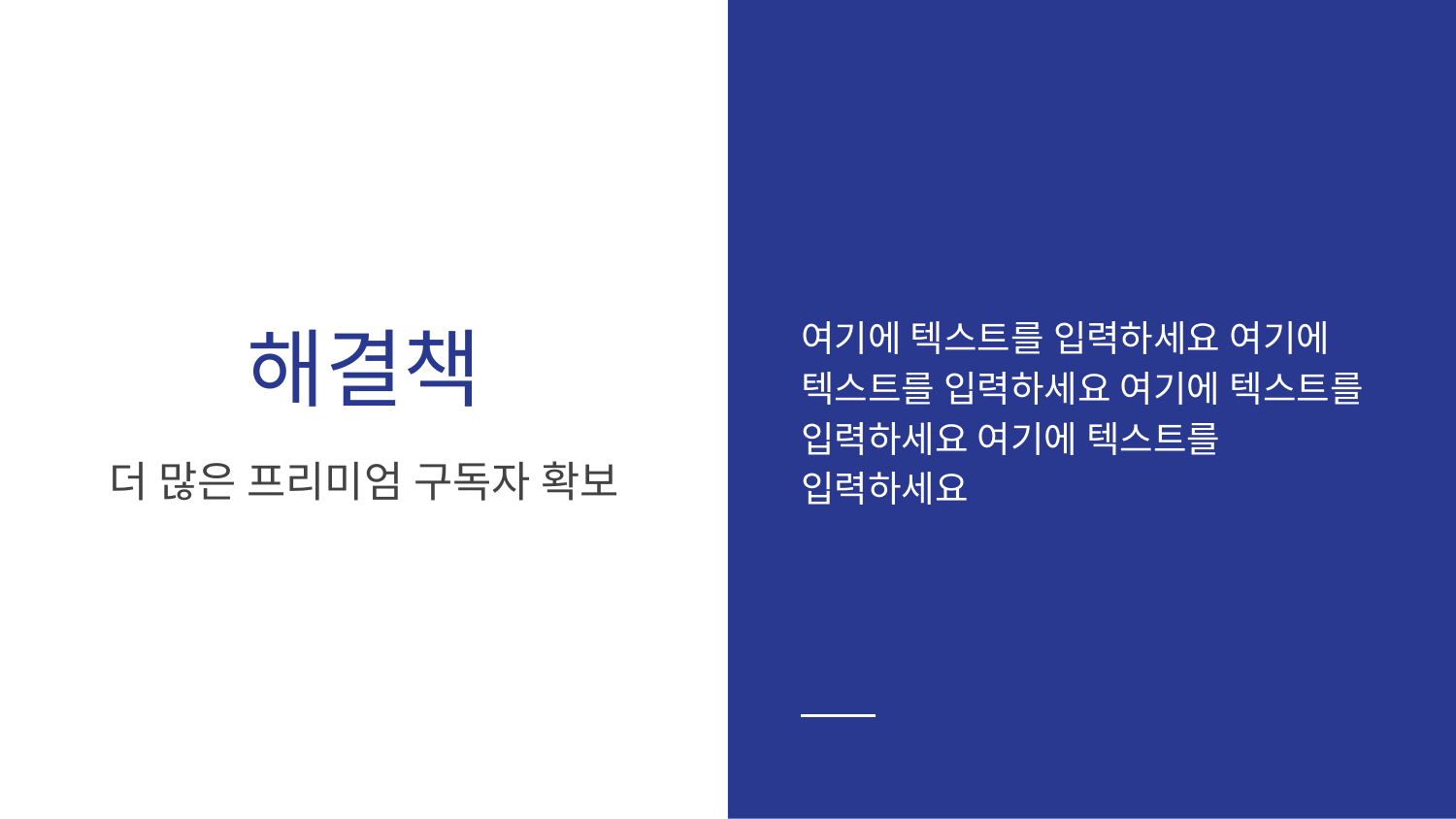

여기에 텍스트를 입력하세요 여기에 텍스트를 입력하세요 여기에 텍스트를 입력하세요 여기에 텍스트를 입력하세요
# 해결책
더 많은 프리미엄 구독자 확보